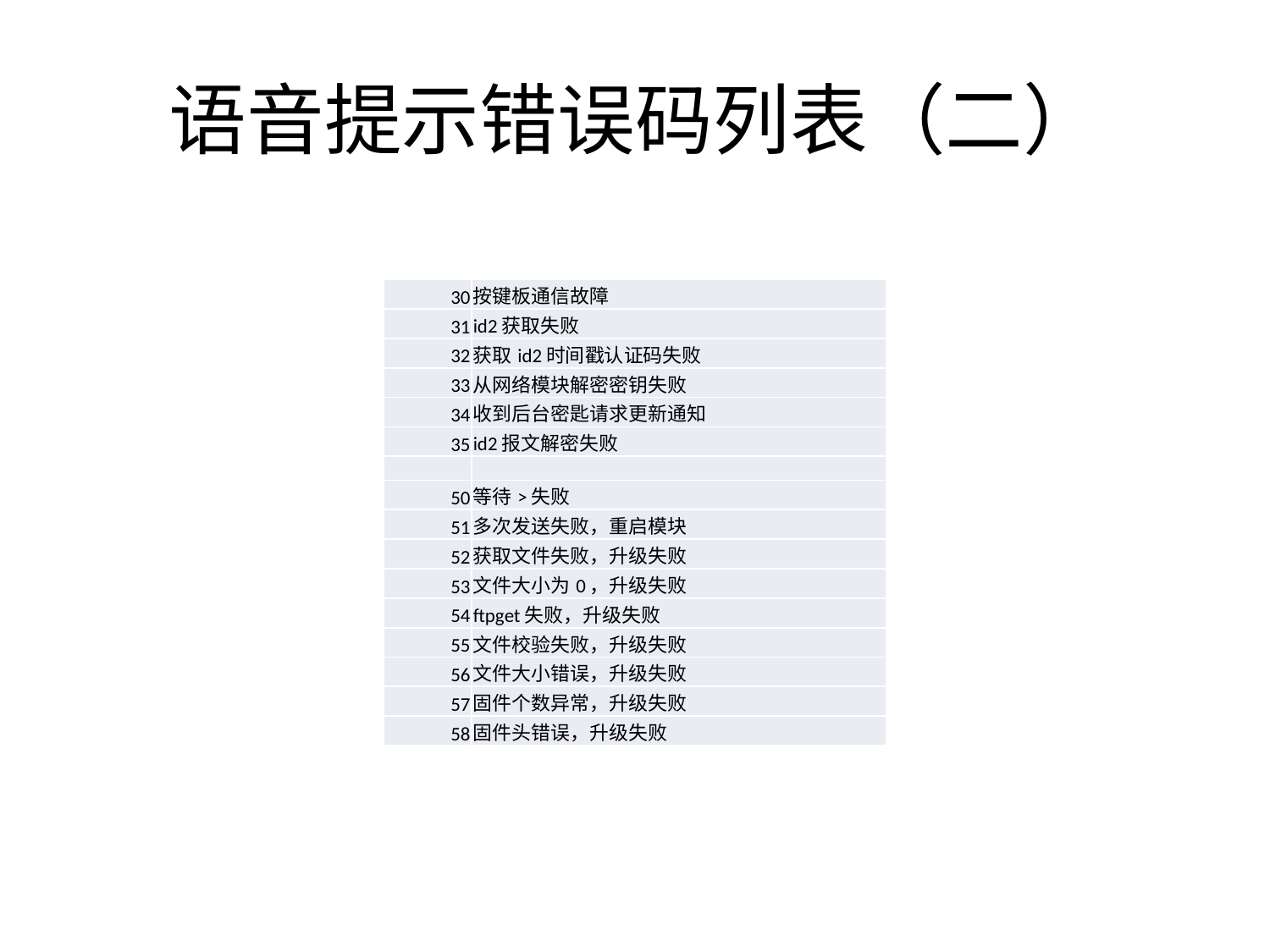

# 语音提示错误码列表（二）
| 30 | 按键板通信故障 |
| --- | --- |
| 31 | id2获取失败 |
| 32 | 获取id2时间戳认证码失败 |
| 33 | 从网络模块解密密钥失败 |
| 34 | 收到后台密匙请求更新通知 |
| 35 | id2报文解密失败 |
|  |  |
| 50 | 等待>失败 |
| 51 | 多次发送失败，重启模块 |
| 52 | 获取文件失败，升级失败 |
| 53 | 文件大小为0，升级失败 |
| 54 | ftpget失败，升级失败 |
| 55 | 文件校验失败，升级失败 |
| 56 | 文件大小错误，升级失败 |
| 57 | 固件个数异常，升级失败 |
| 58 | 固件头错误，升级失败 |